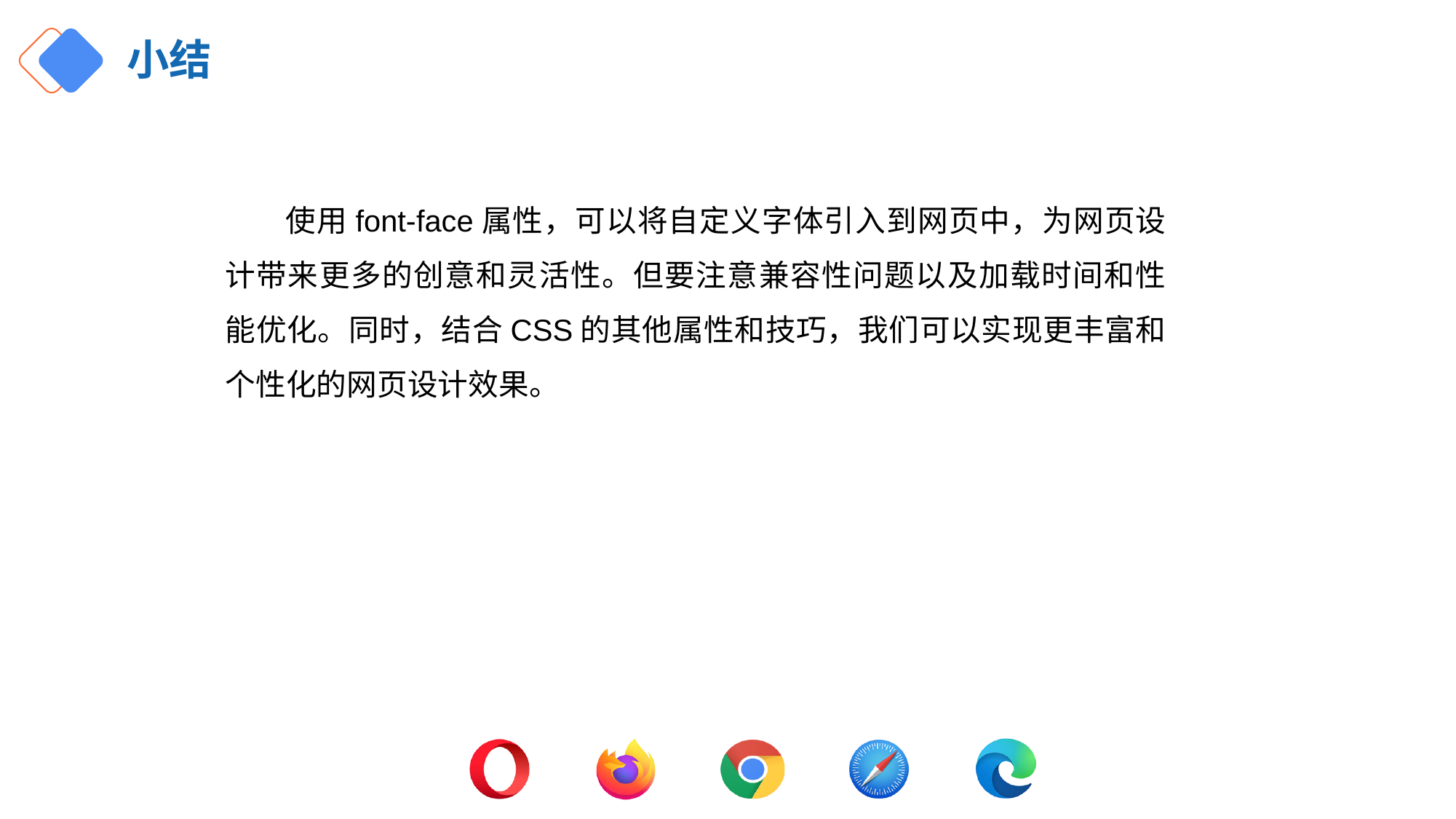

# 小结
使用font-face属性，可以将自定义字体引入到网页中，为网页设计带来更多的创意和灵活性。但要注意兼容性问题以及加载时间和性能优化。同时，结合CSS的其他属性和技巧，我们可以实现更丰富和个性化的网页设计效果。